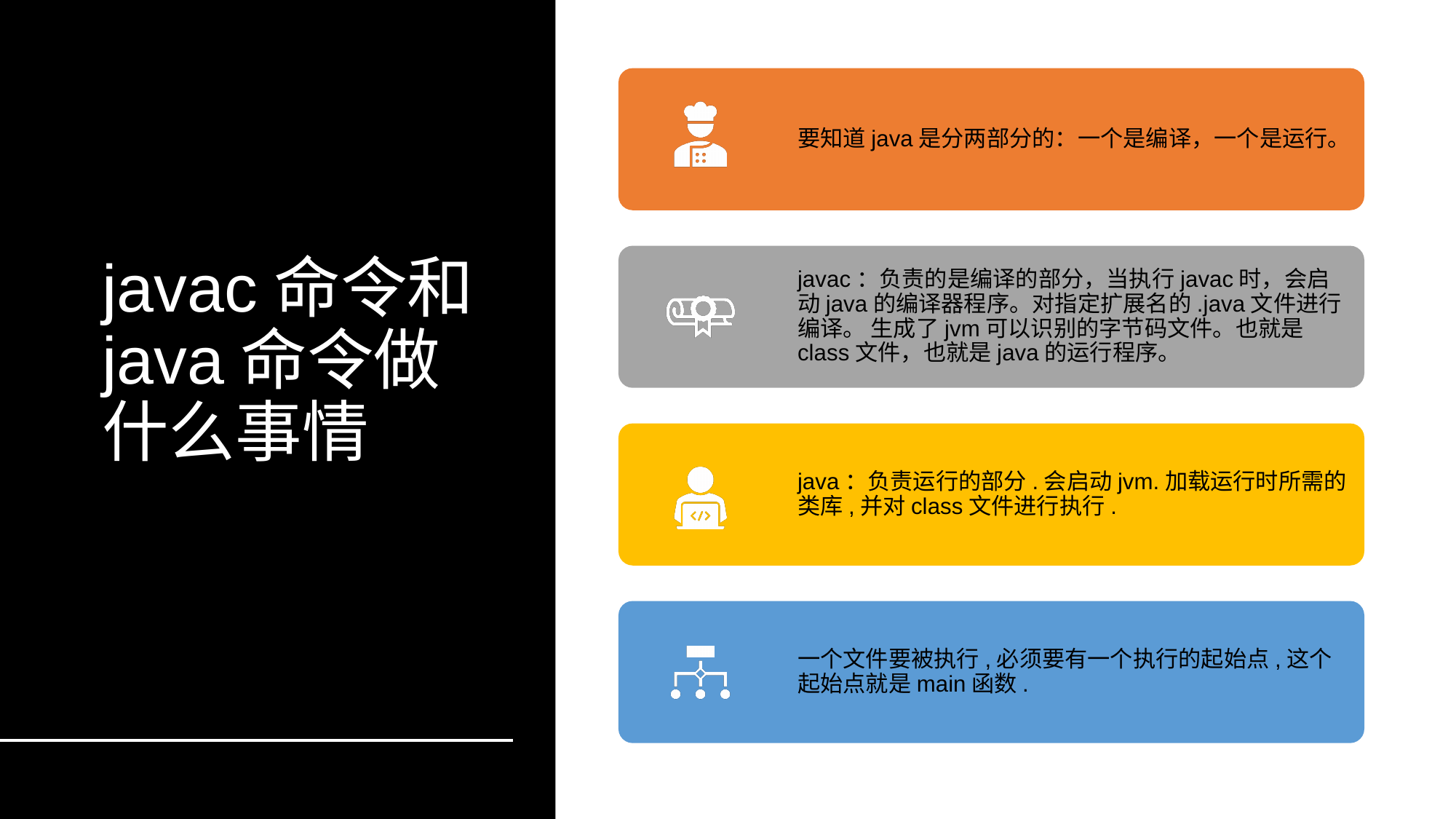

# javac命令和java命令做什么事情
要知道java是分两部分的：一个是编译，一个是运行。
javac：负责的是编译的部分，当执行javac时，会启动java的编译器程序。对指定扩展名的.java文件进行编译。 生成了jvm可以识别的字节码文件。也就是class文件，也就是java的运行程序。
java：负责运行的部分.会启动jvm.加载运行时所需的类库,并对class文件进行执行.
一个文件要被执行,必须要有一个执行的起始点,这个起始点就是main函数.